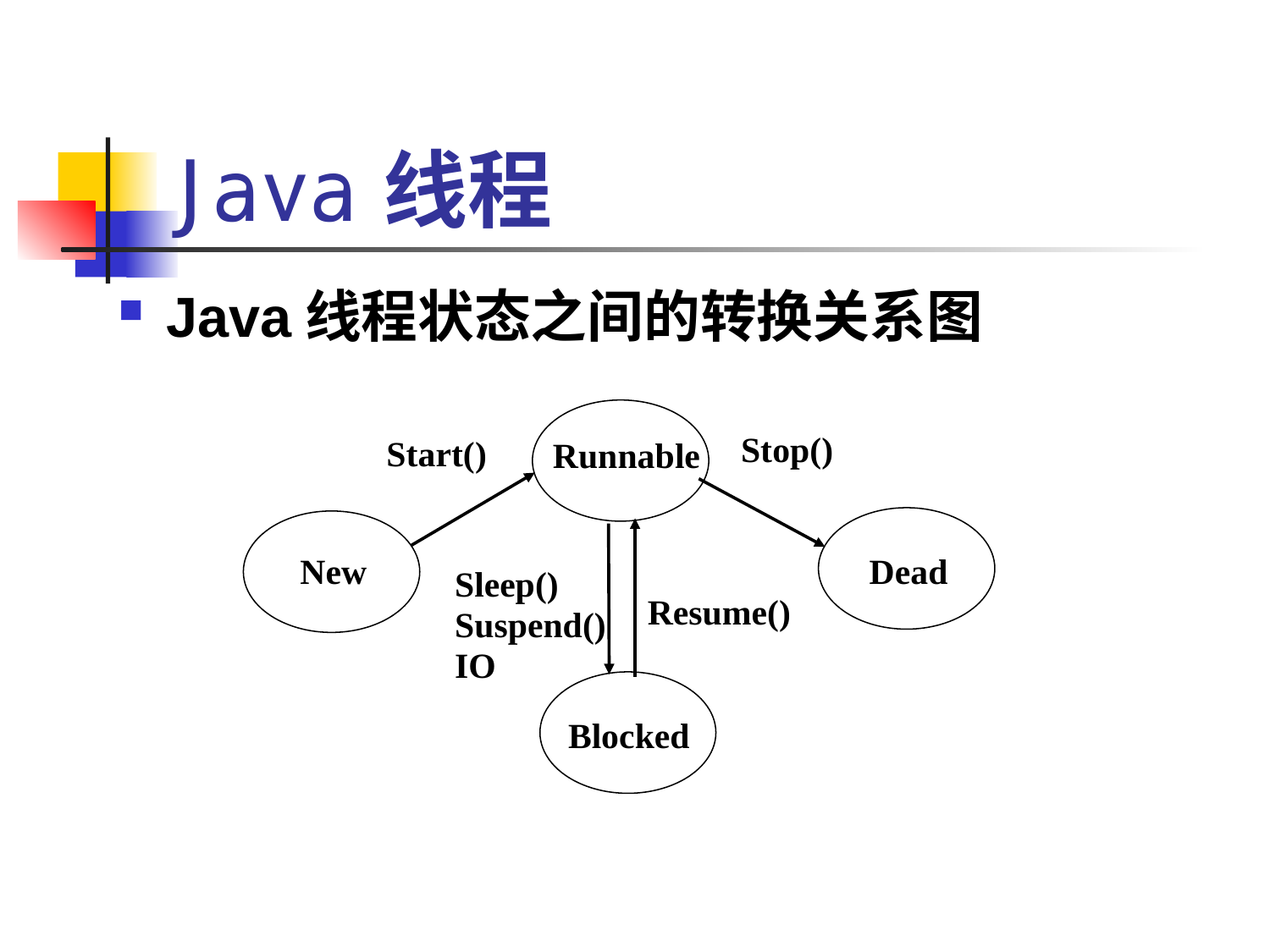

# Java线程
Java线程状态之间的转换关系图

Stop()
Start()
Runnable

New
Dead
Sleep()
Suspend()
IO
Resume()

Blocked